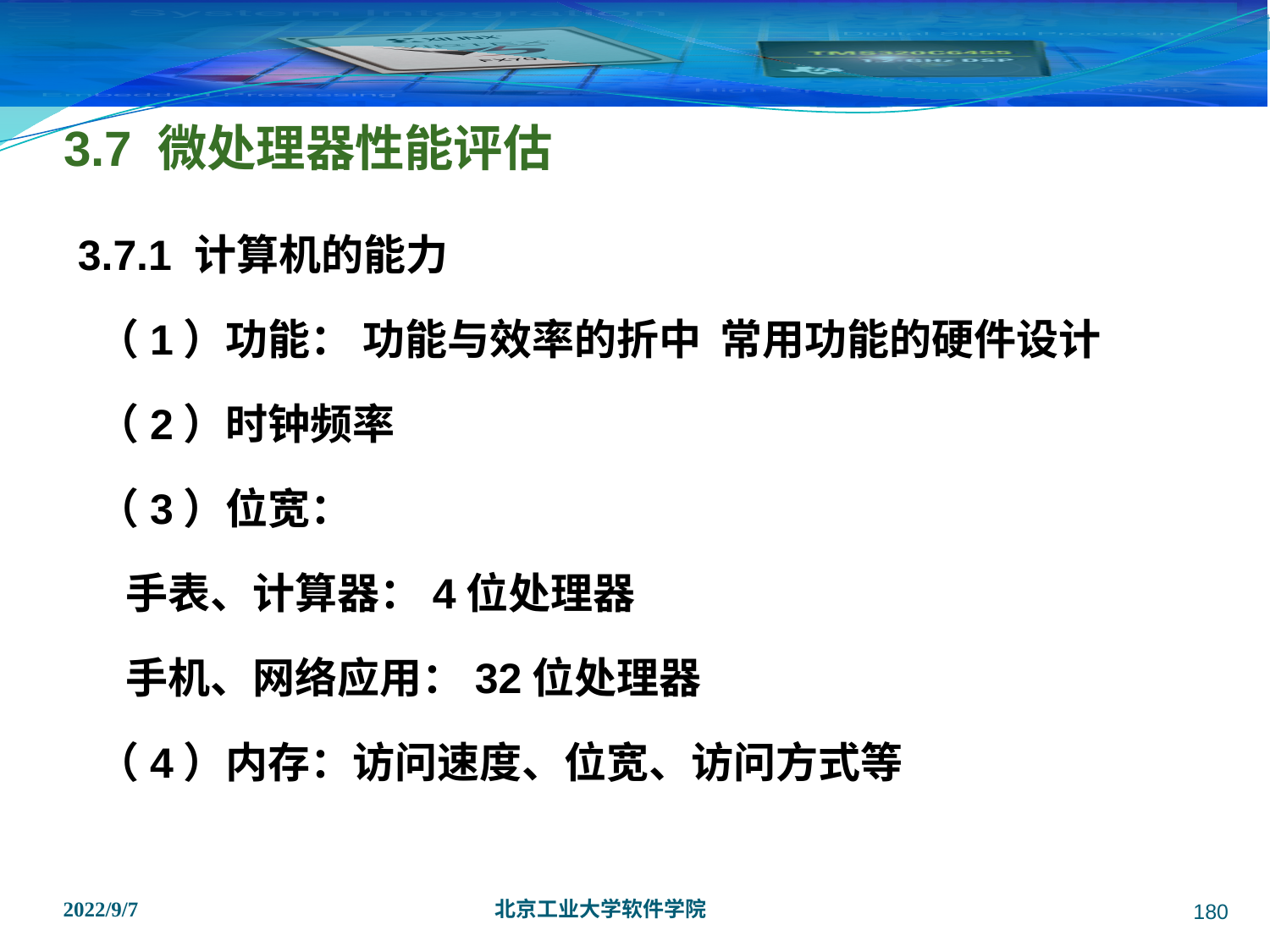

# 3.7 微处理器性能评估
3.7.1 计算机的能力
 （1）功能： 功能与效率的折中  常用功能的硬件设计
 （2）时钟频率
 （3）位宽：
    手表、计算器：4位处理器
    手机、网络应用：32位处理器
 （4）内存：访问速度、位宽、访问方式等